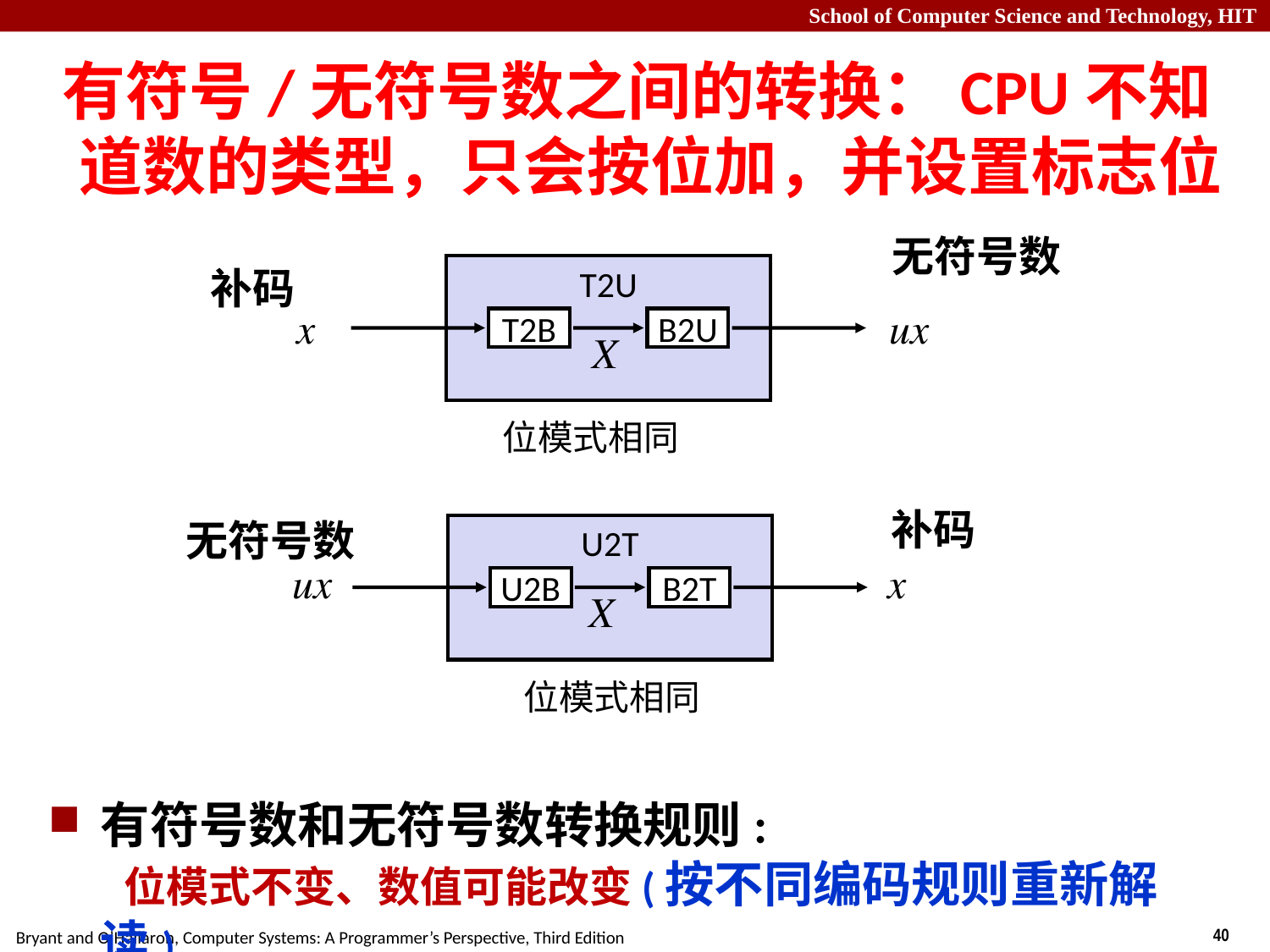

# 有符号/无符号数之间的转换：CPU不知道数的类型，只会按位加，并设置标志位
无符号数
补码
T2U
x
ux
T2B
B2U
X

位模式相同
补码
无符号数
U2T
ux
x
U2B
B2T
X

位模式相同
有符号数和无符号数转换规则:
 位模式不变、数值可能改变(按不同编码规则重新解读)